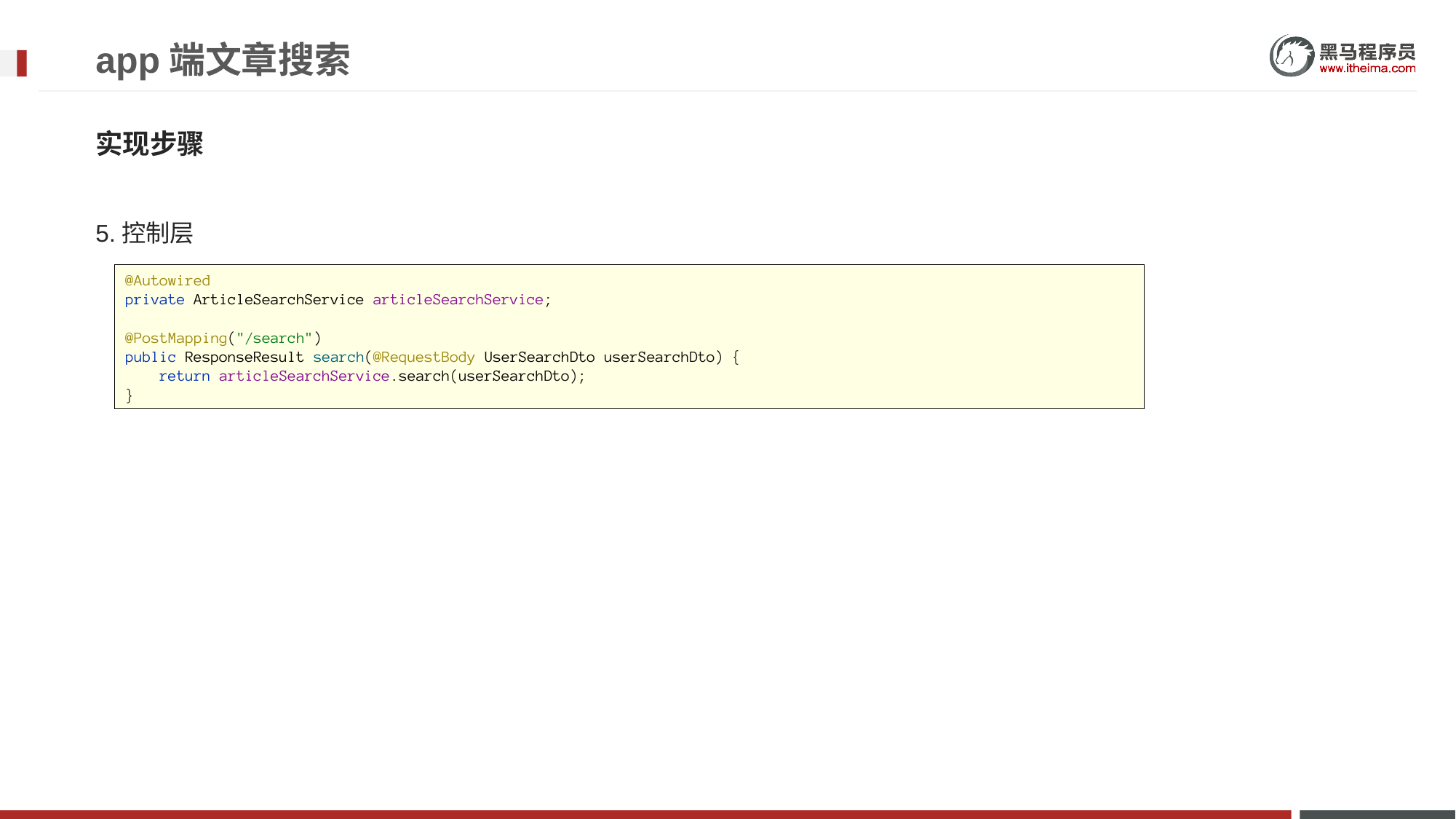

# app端文章搜索
实现步骤
5.控制层
@Autowired
private ArticleSearchService articleSearchService;
@PostMapping("/search")
public ResponseResult search(@RequestBody UserSearchDto userSearchDto) {
    return articleSearchService.search(userSearchDto);
}